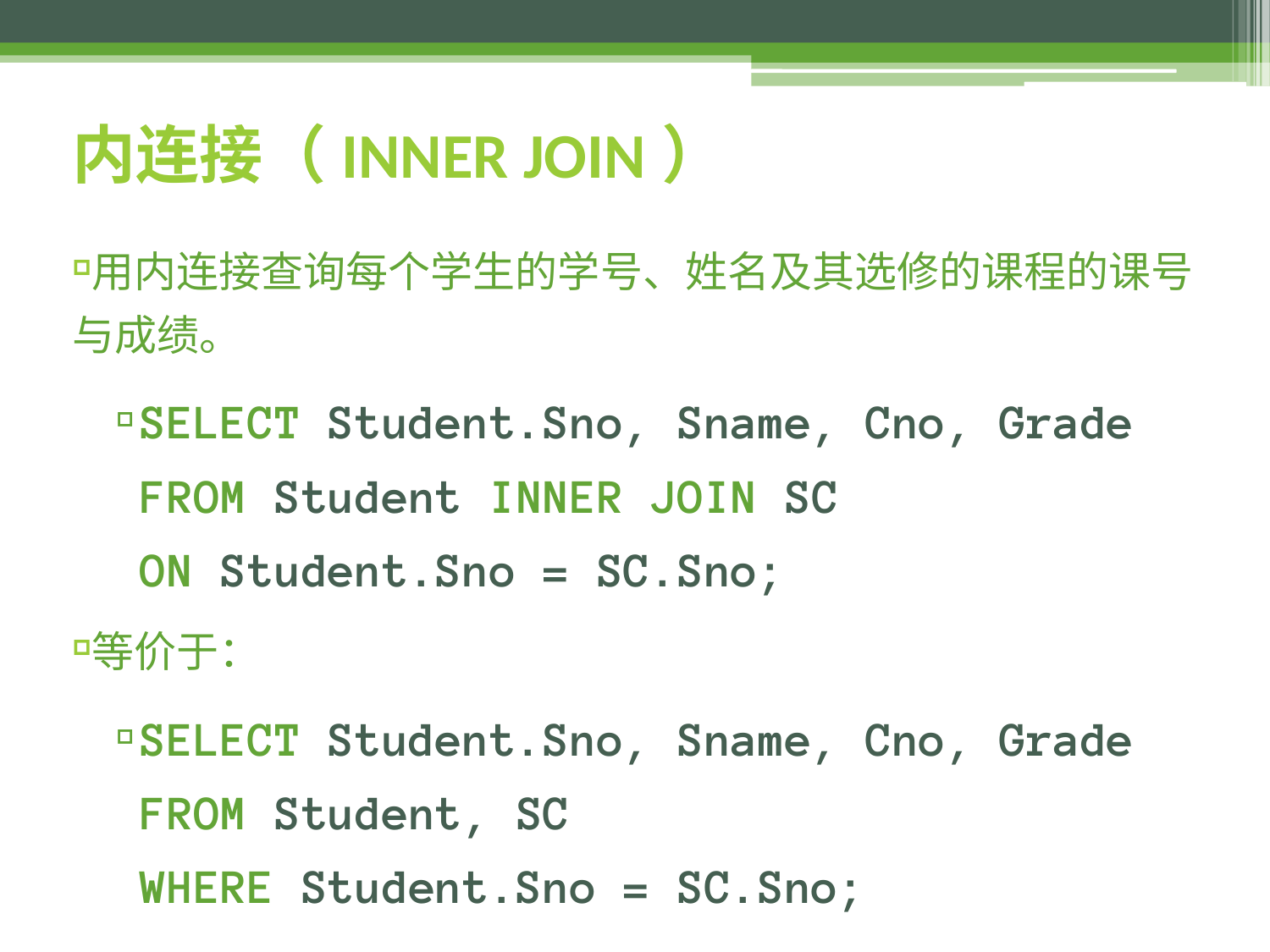

# 内连接（INNER JOIN）
用内连接查询每个学生的学号、姓名及其选修的课程的课号与成绩。
SELECT Student.Sno, Sname, Cno, Grade
FROM Student INNER JOIN SC
ON Student.Sno = SC.Sno;
等价于：
SELECT Student.Sno, Sname, Cno, Grade
FROM Student, SC
WHERE Student.Sno = SC.Sno;